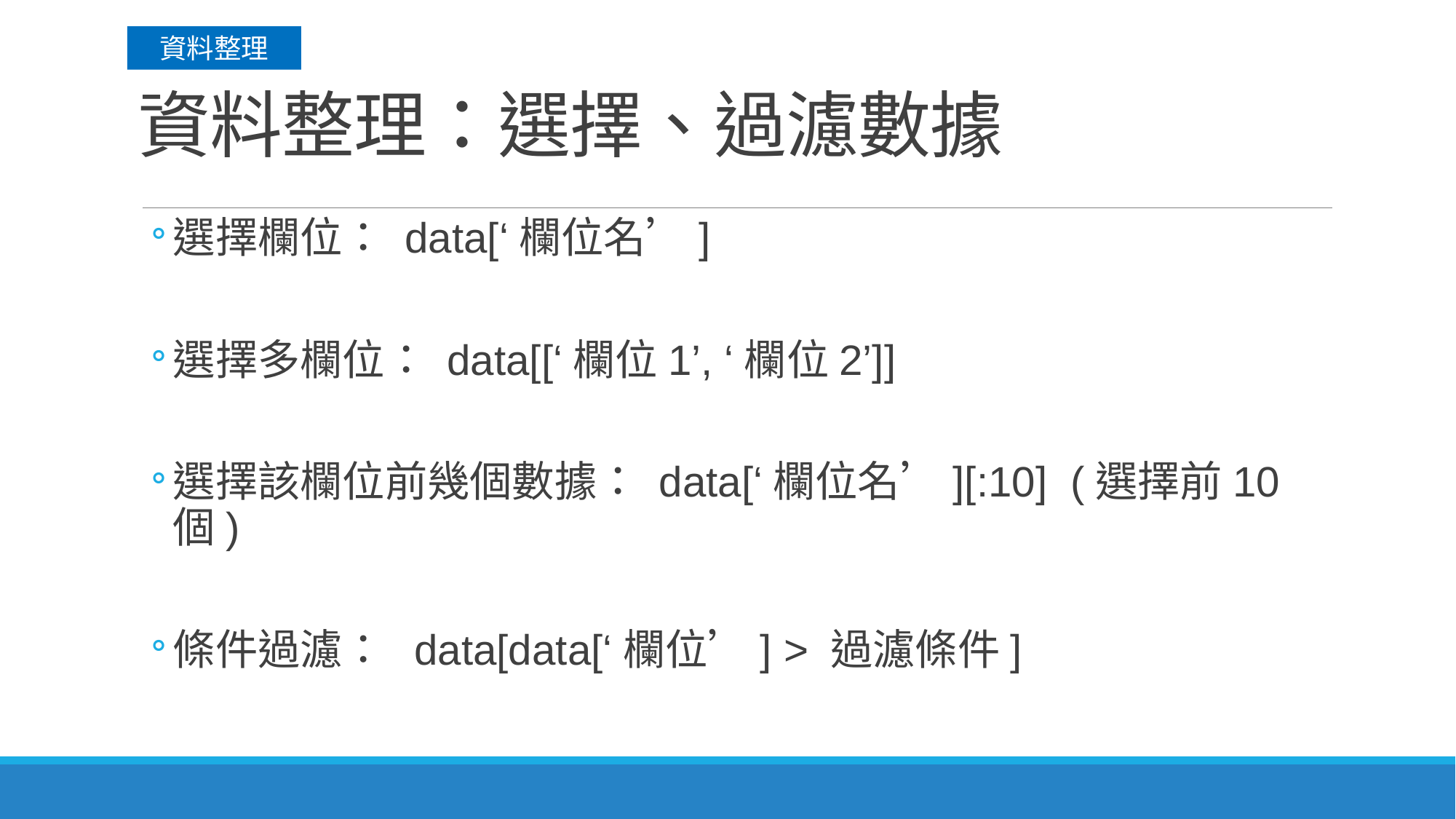

資料整理
# 資料整理：選擇、過濾數據
選擇欄位： data[‘欄位名’]

選擇多欄位： data[[‘欄位1’, ‘欄位2’]]

選擇該欄位前幾個數據： data[‘欄位名’][:10]  (選擇前10個)

條件過濾：  data[data[‘欄位’] > 過濾條件]